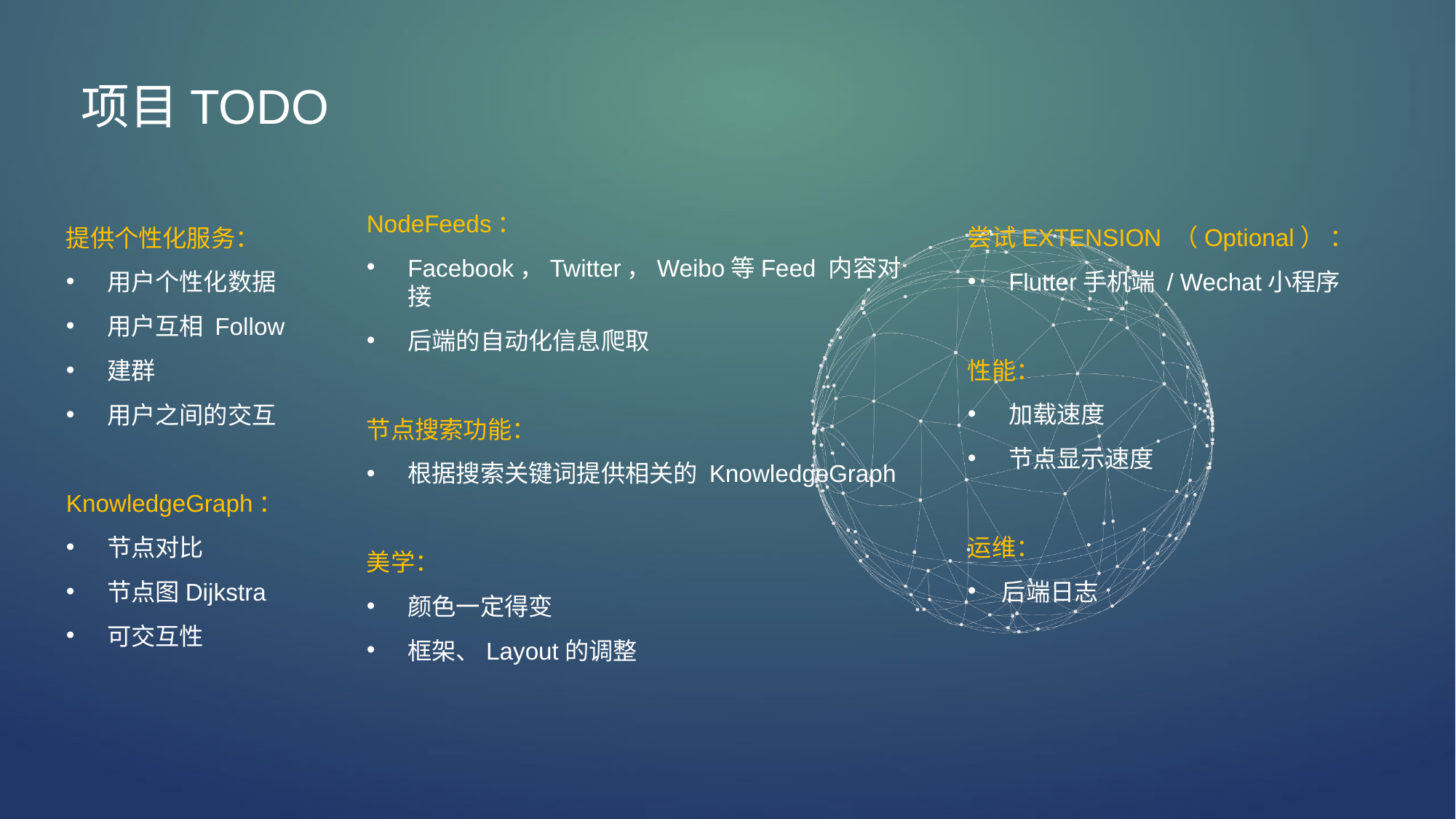

项目TODO

提供个性化服务：
用户个性化数据
用户互相 Follow
建群
用户之间的交互

KnowledgeGraph：
节点对比
节点图Dijkstra
可交互性
NodeFeeds：
Facebook，Twitter，Weibo等Feed 内容对接
后端的自动化信息爬取

节点搜索功能：
根据搜索关键词提供相关的 KnowledgeGraph

美学：
颜色一定得变
框架、Layout的调整
尝试EXTENSION （Optional） ：
Flutter手机端 / Wechat小程序

性能：
加载速度
节点显示速度

运维：
后端日志